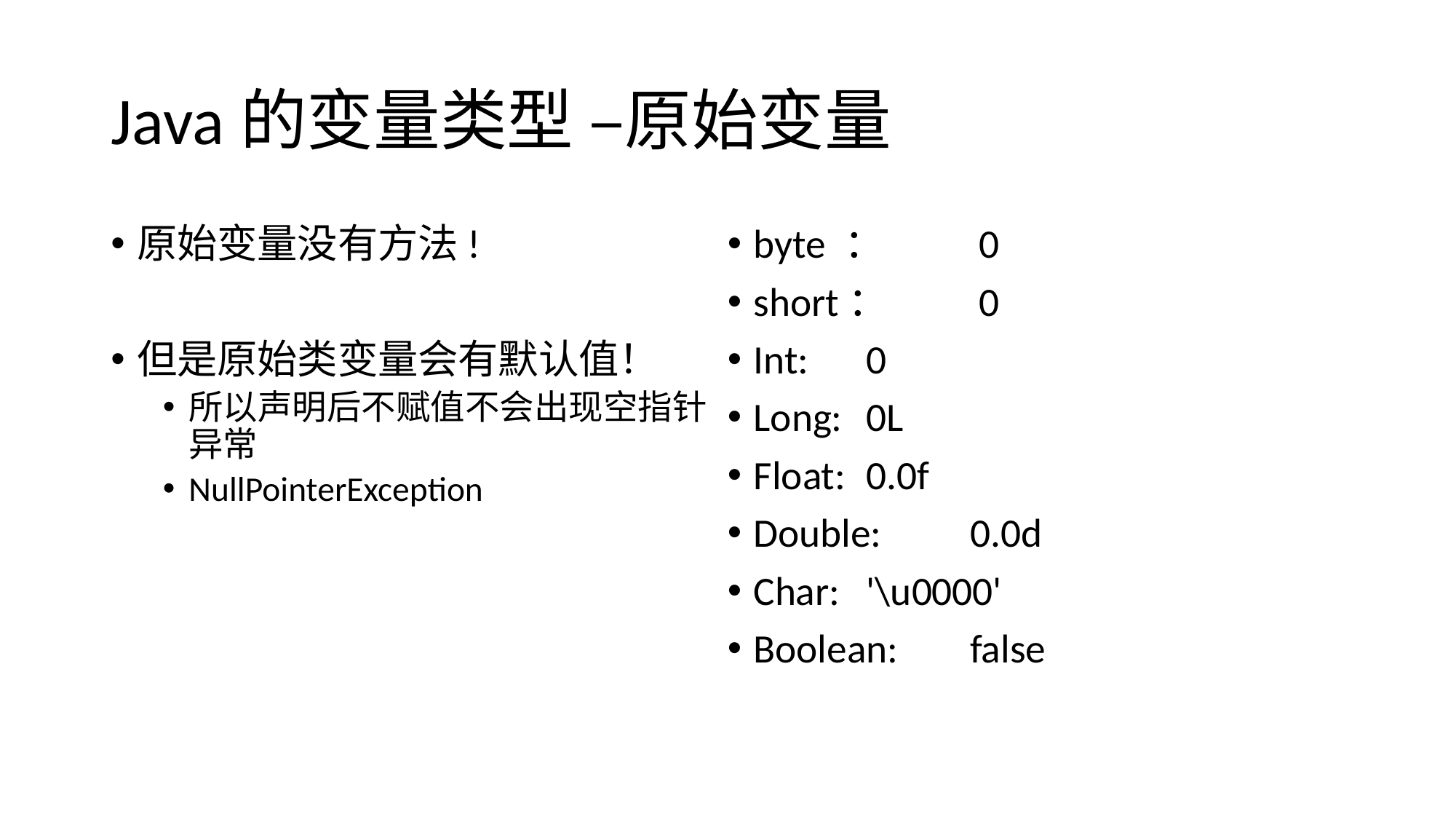

# Java的变量类型 –原始变量
原始变量没有方法!

但是原始类变量会有默认值！
所以声明后不赋值不会出现空指针异常
NullPointerException

byte ：	 0
short：	 0
Int:		 0
Long: 	 0L
Float:	 0.0f
Double:	 0.0d
Char:	 '\u0000'
Boolean:	 false